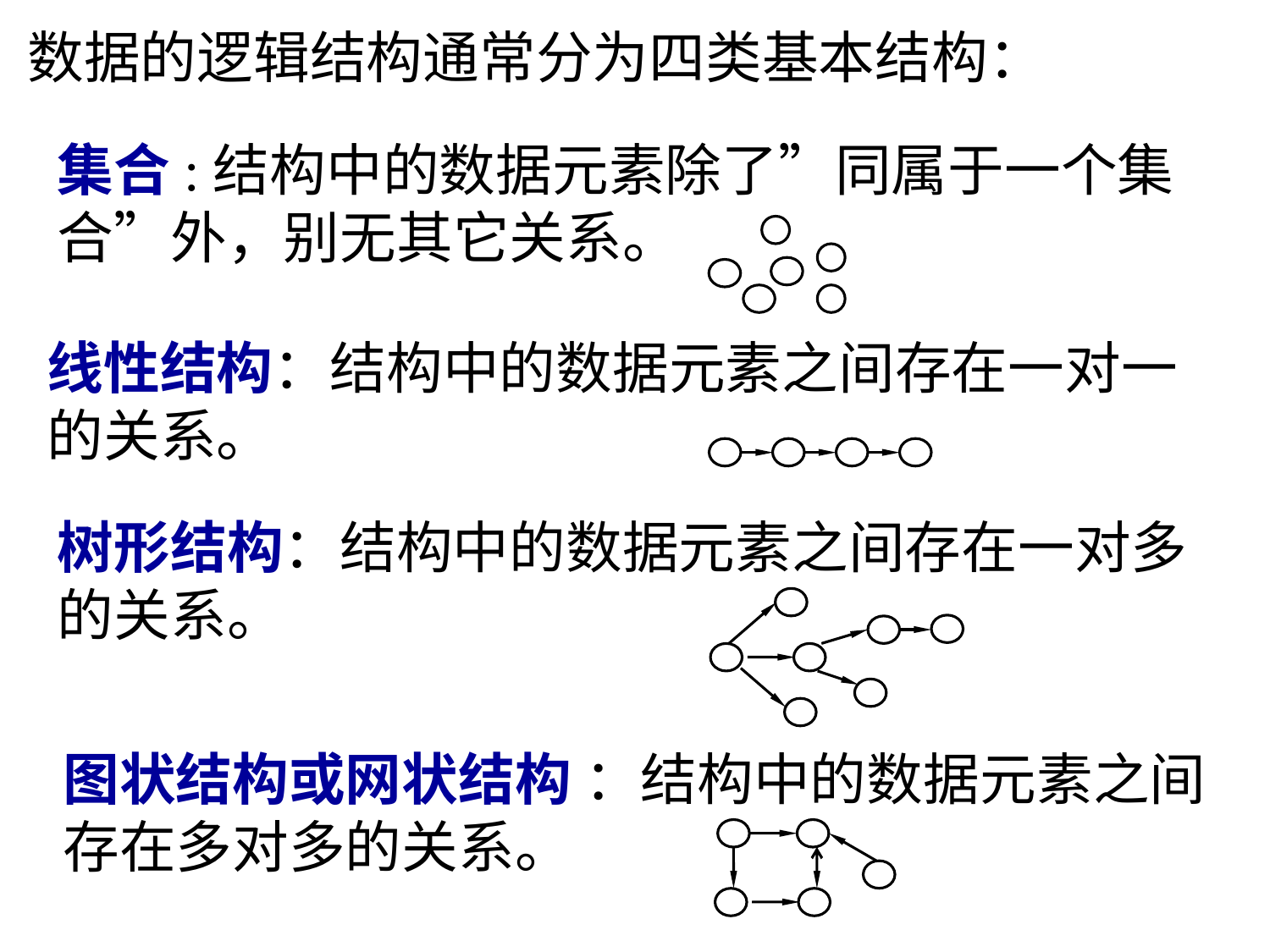

数据的逻辑结构通常分为四类基本结构：
集合:结构中的数据元素除了”同属于一个集合”外，别无其它关系。

线性结构：结构中的数据元素之间存在一对一的关系。

树形结构：结构中的数据元素之间存在一对多的关系。

图状结构或网状结构 ：结构中的数据元素之间存在多对多的关系。